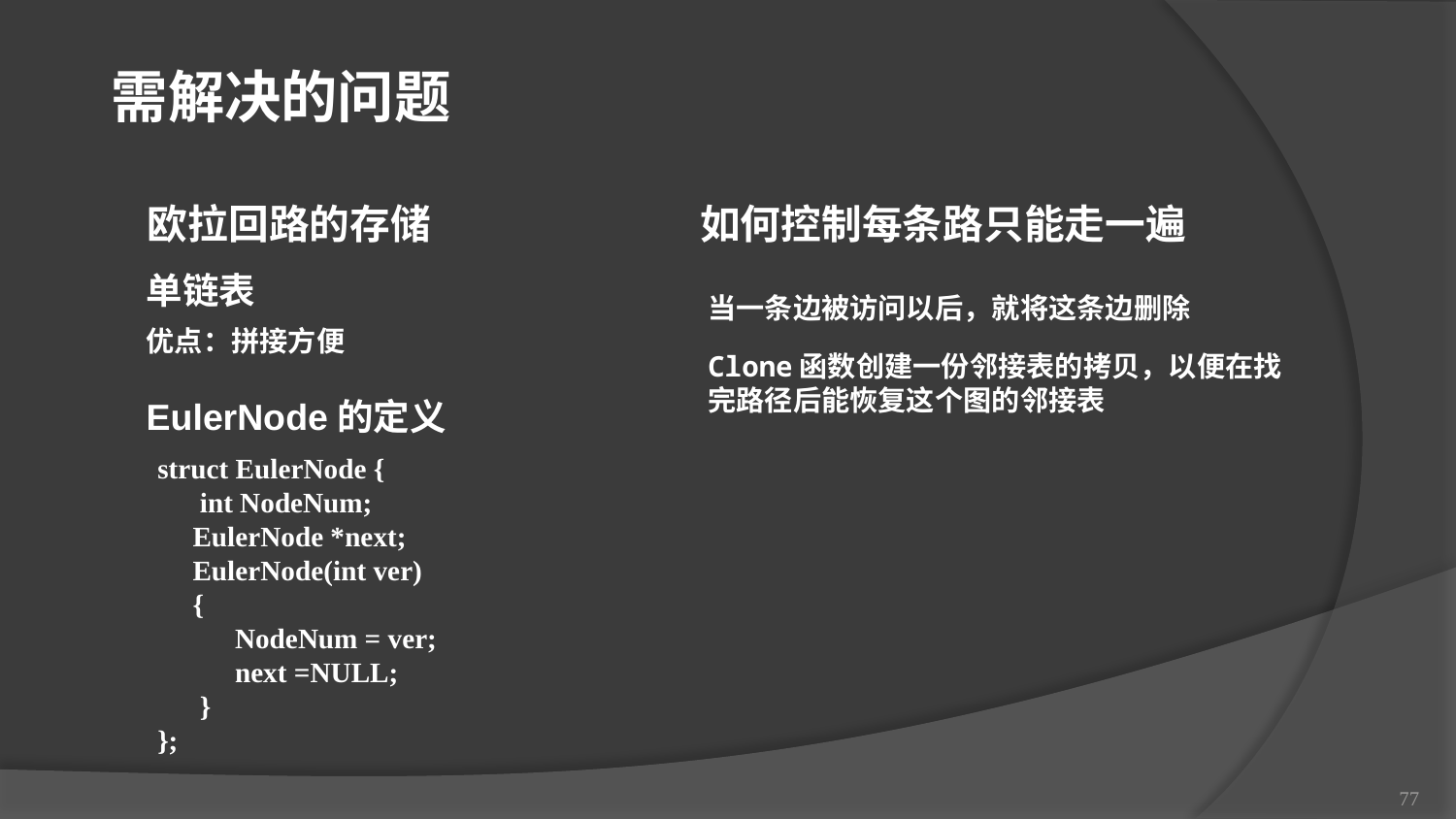

需解决的问题
欧拉回路的存储
如何控制每条路只能走一遍
单链表
优点：拼接方便
EulerNode的定义
当一条边被访问以后，就将这条边删除
Clone函数创建一份邻接表的拷贝，以便在找完路径后能恢复这个图的邻接表
struct EulerNode {
      int NodeNum;
     EulerNode *next;
     EulerNode(int ver)
     {
           NodeNum = ver;
           next =NULL;
      }
};
77